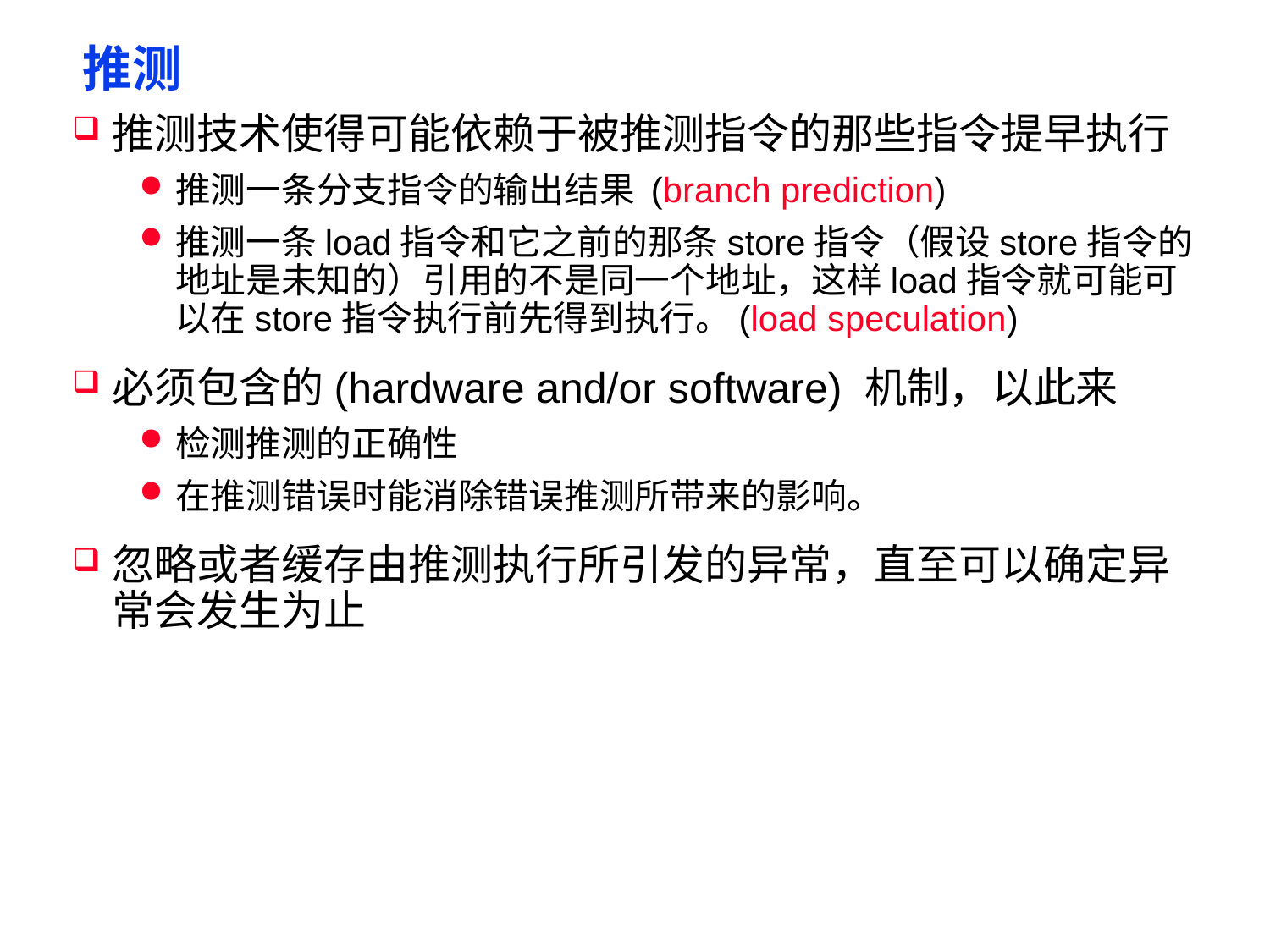

# 推测
推测技术使得可能依赖于被推测指令的那些指令提早执行
推测一条分支指令的输出结果 (branch prediction)
推测一条load指令和它之前的那条store指令（假设store指令的地址是未知的）引用的不是同一个地址，这样load指令就可能可以在store指令执行前先得到执行。(load speculation)
必须包含的(hardware and/or software) 机制，以此来
检测推测的正确性
在推测错误时能消除错误推测所带来的影响。
忽略或者缓存由推测执行所引发的异常，直至可以确定异常会发生为止